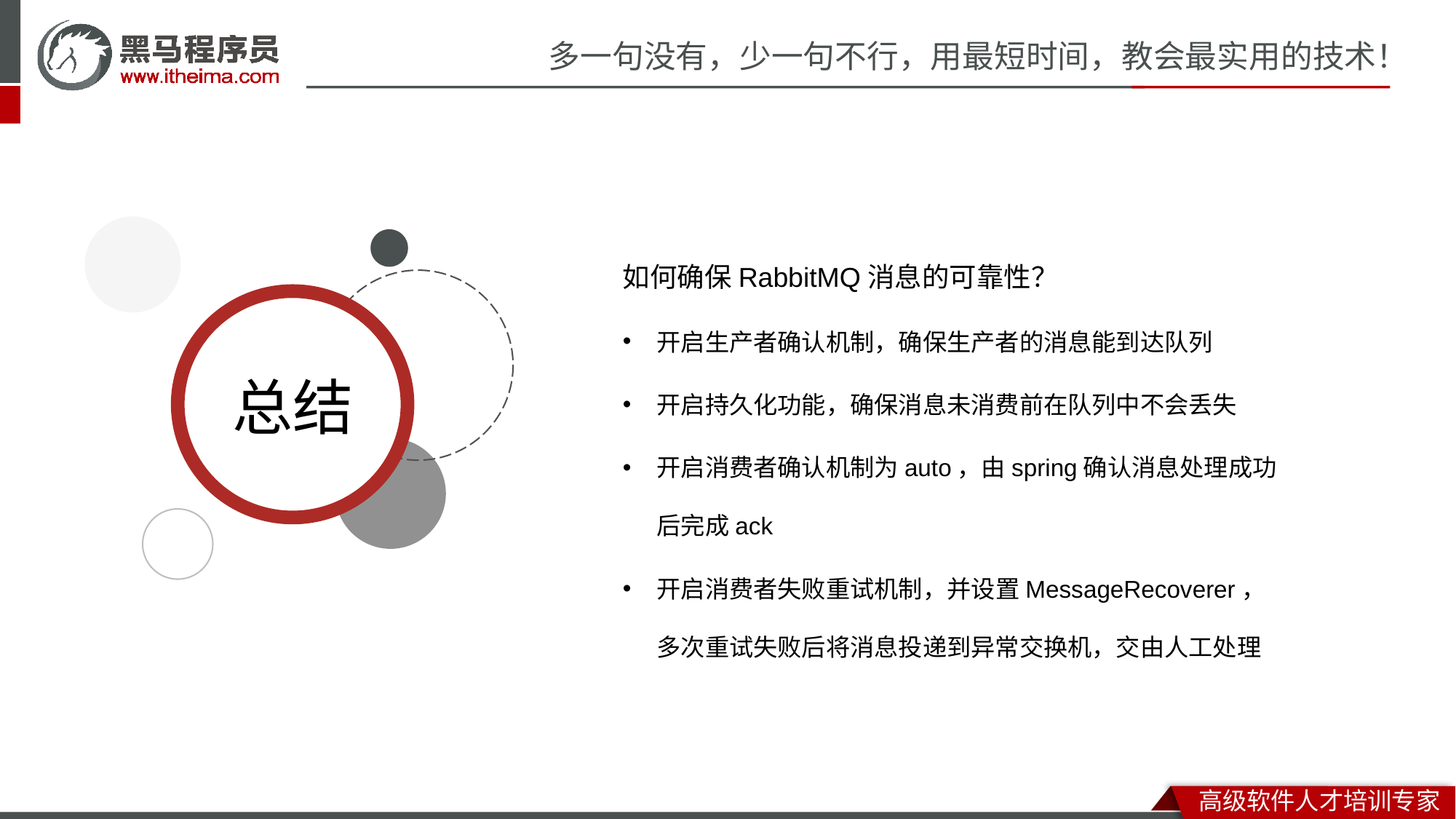

如何确保RabbitMQ消息的可靠性？
开启生产者确认机制，确保生产者的消息能到达队列
开启持久化功能，确保消息未消费前在队列中不会丢失
开启消费者确认机制为auto，由spring确认消息处理成功后完成ack
开启消费者失败重试机制，并设置MessageRecoverer，多次重试失败后将消息投递到异常交换机，交由人工处理